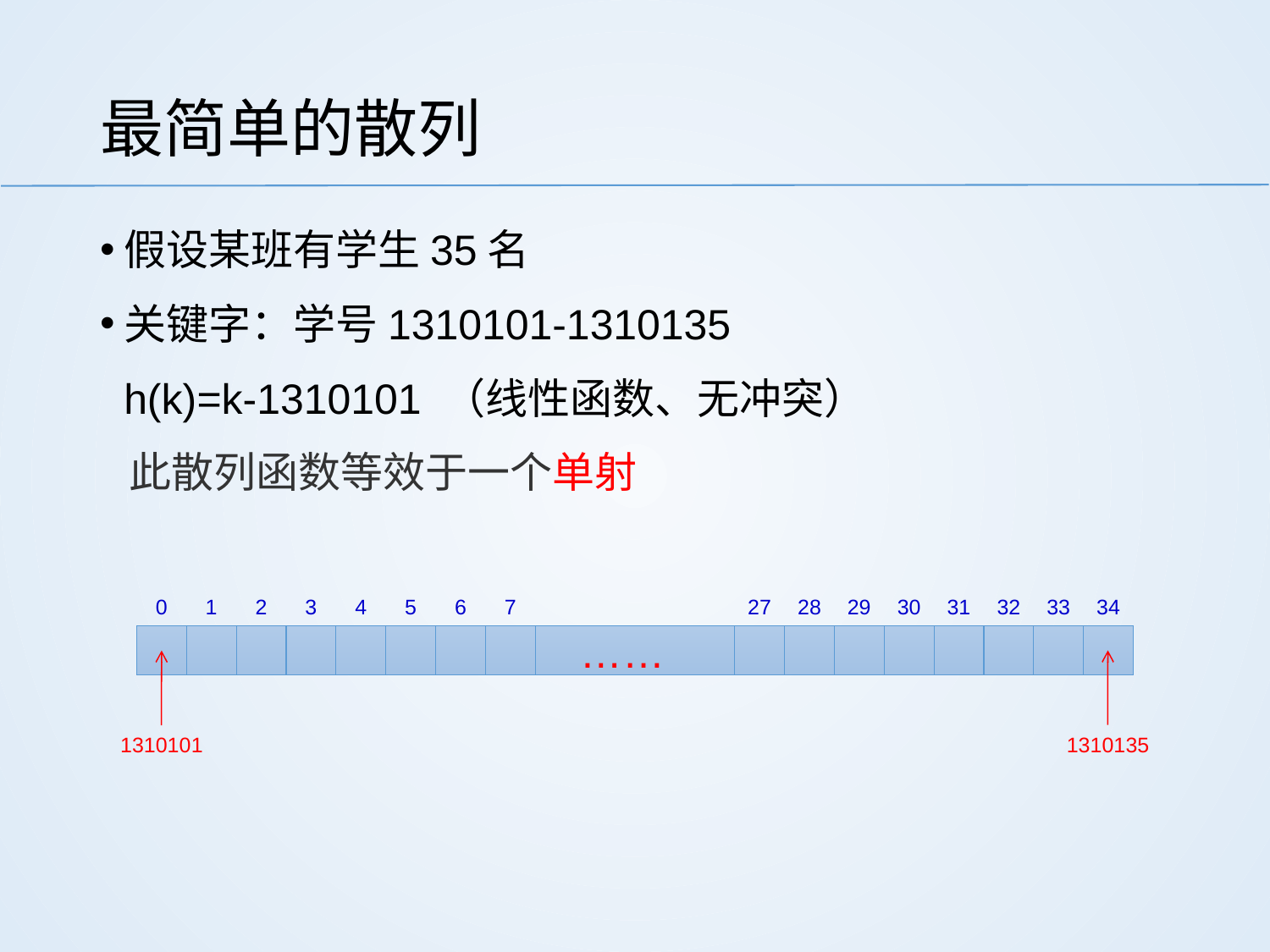

# 最简单的散列
假设某班有学生35名
关键字：学号1310101-1310135
	h(k)=k-1310101 （线性函数、无冲突）
  此散列函数等效于一个单射
0
1
2
3
4
5
6
7
27
28
29
30
31
32
33
34

……

1310101
1310135
23